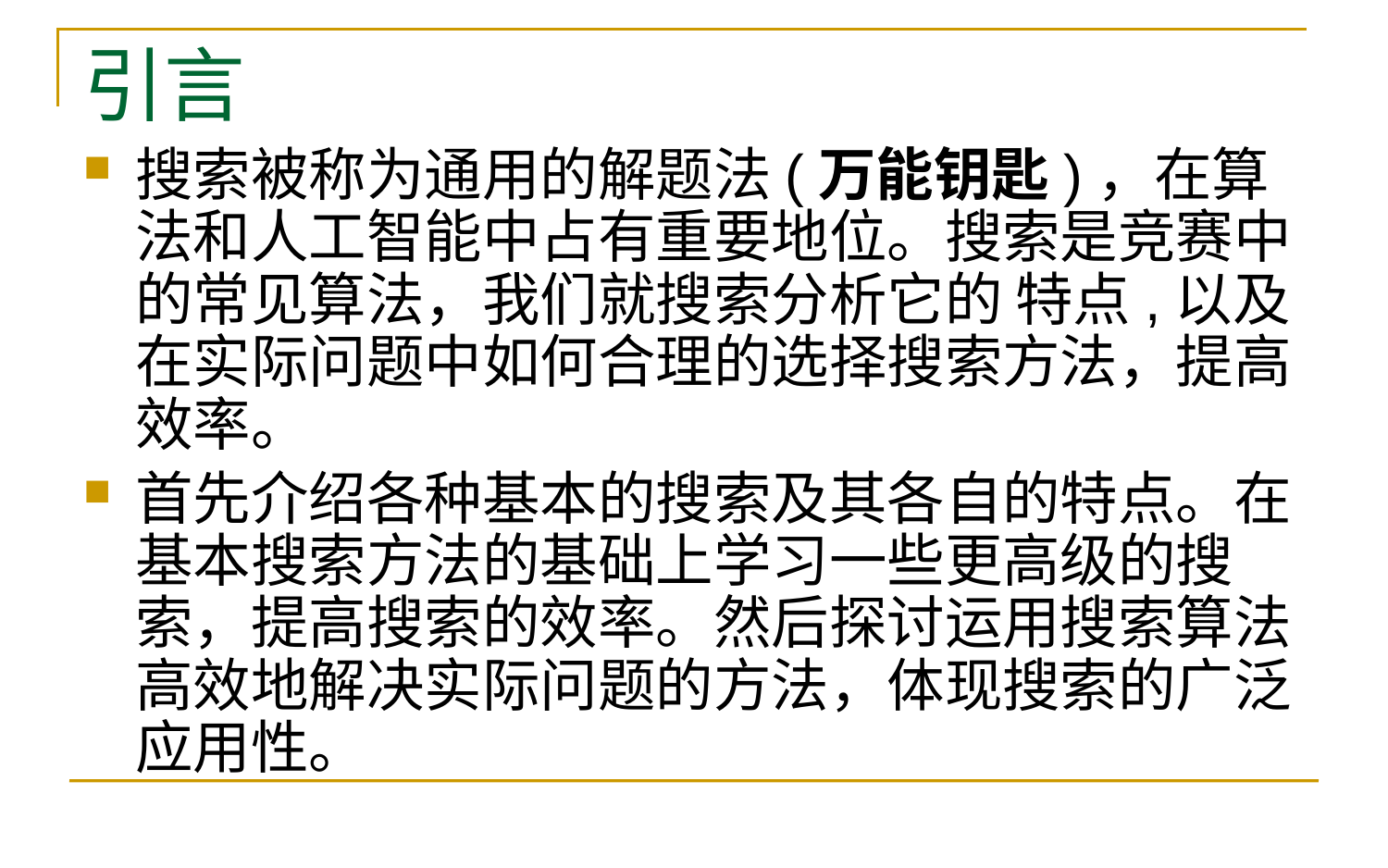

# 引言
搜索被称为通用的解题法(万能钥匙)，在算法和人工智能中占有重要地位。搜索是竞赛中的常见算法，我们就搜索分析它的 特点,以及在实际问题中如何合理的选择搜索方法，提高效率。
首先介绍各种基本的搜索及其各自的特点。在基本搜索方法的基础上学习一些更高级的搜索，提高搜索的效率。然后探讨运用搜索算法高效地解决实际问题的方法，体现搜索的广泛应用性。